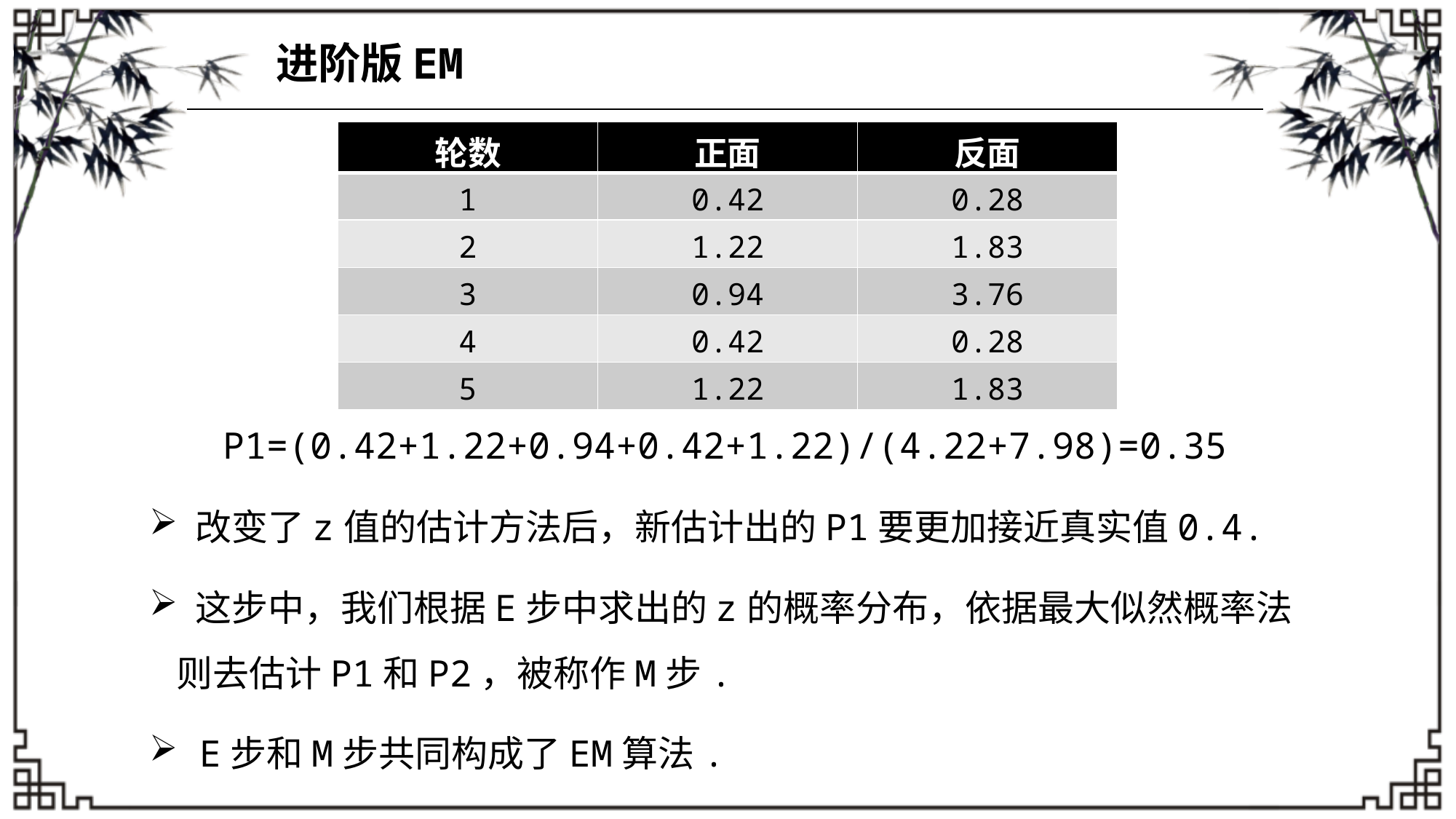

进阶版EM
| 轮数 | 正面 | 反面 |
| --- | --- | --- |
| 1 | 0.42 | 0.28 |
| 2 | 1.22 | 1.83 |
| 3 | 0.94 | 3.76 |
| 4 | 0.42 | 0.28 |
| 5 | 1.22 | 1.83 |
P1=(0.42+1.22+0.94+0.42+1.22)/(4.22+7.98)=0.35
 改变了z值的估计方法后，新估计出的P1要更加接近真实值0.4.
 这步中，我们根据E步中求出的z的概率分布，依据最大似然概率法则去估计P1和P2，被称作M步.
 E步和M步共同构成了EM算法.